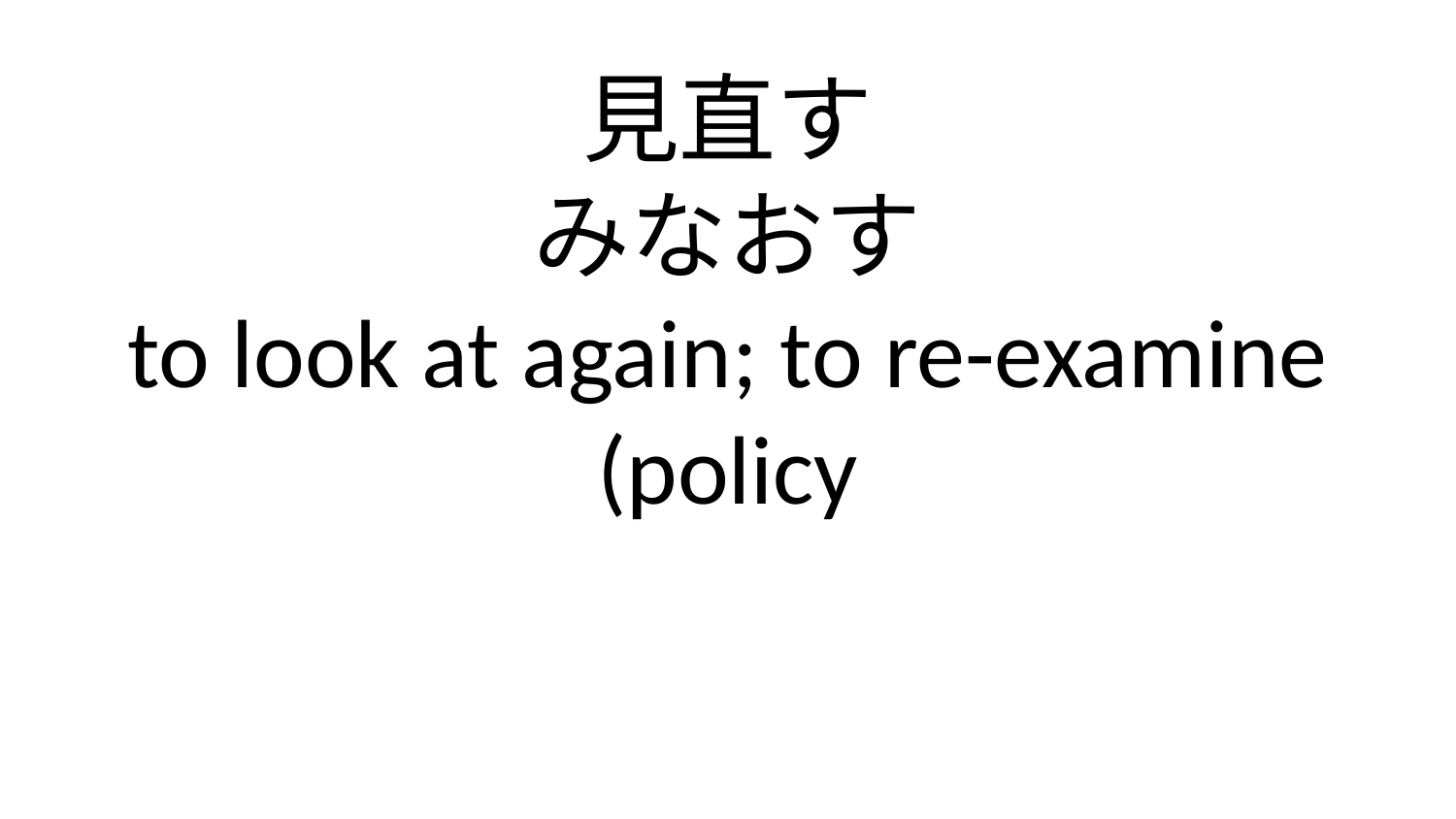

見直す
みなおす
to look at again; to re-examine (policy